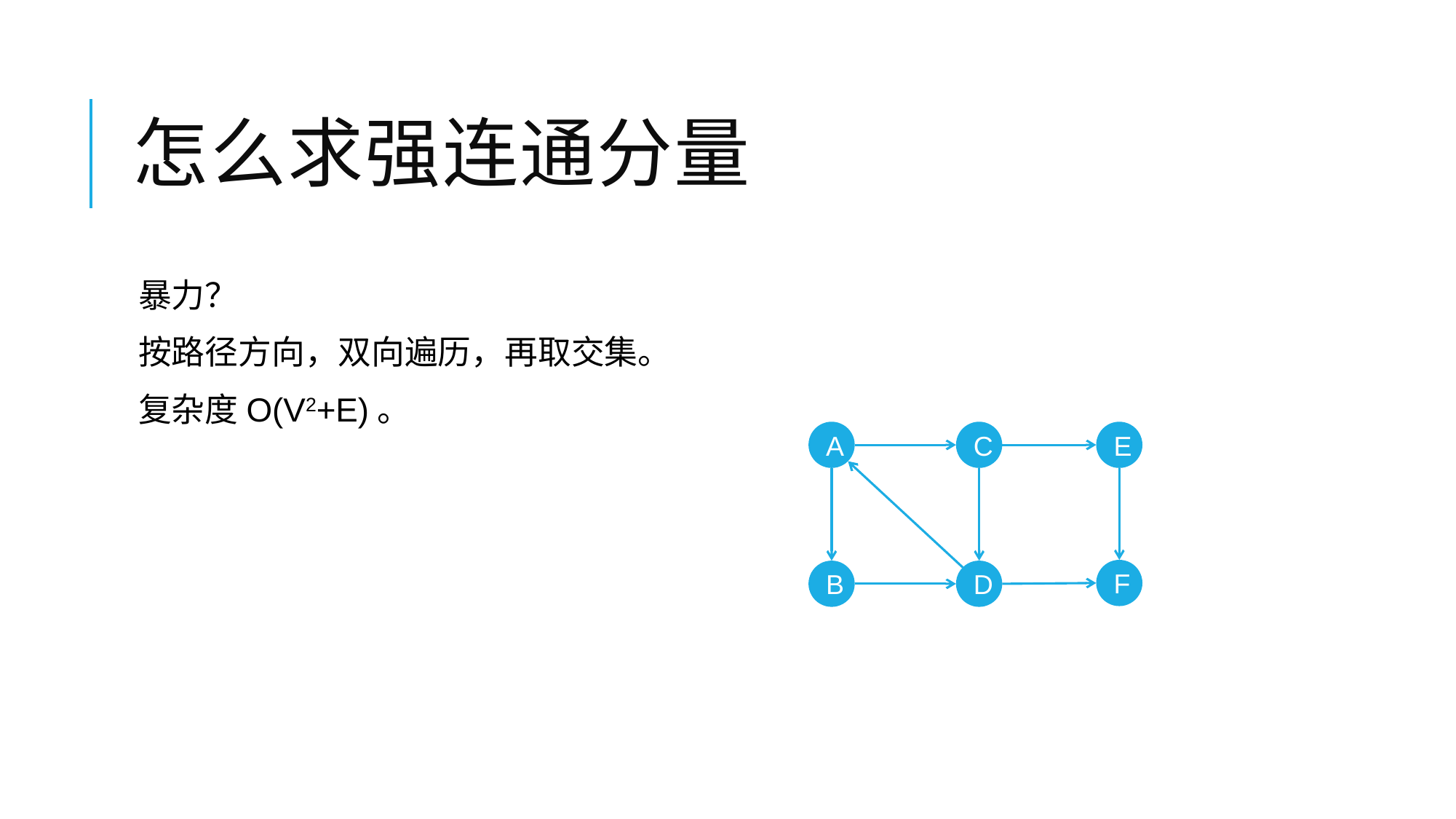

# 怎么求强连通分量
暴力？
按路径方向，双向遍历，再取交集。
复杂度O(V2+E)。
E
C
A
F
B
D